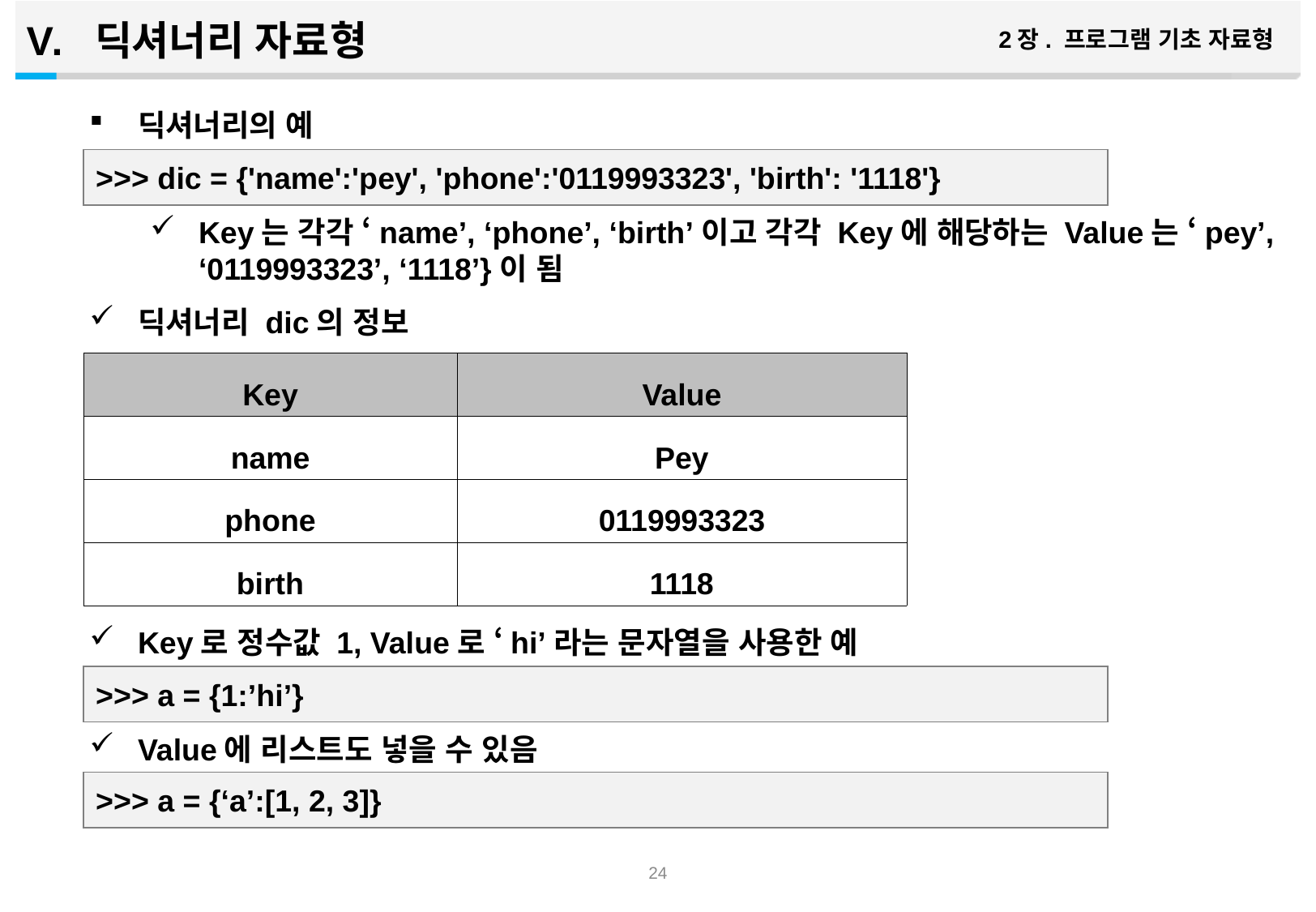

딕셔너리 자료형
2장. 프로그램 기초 자료형
딕셔너리의 예

Key는 각각 ‘name’, ‘phone’, ‘birth’이고 각각 Key에 해당하는 Value는 ‘pey’, ‘0119993323’, ‘1118’}이 됨
딕셔너리 dic의 정보

Key로 정수값 1, Value로 ‘hi’라는 문자열을 사용한 예

Value에 리스트도 넣을 수 있음

>>> dic = {'name':'pey', 'phone':'0119993323', 'birth': '1118'}
| Key | Value |
| --- | --- |
| name | Pey |
| phone | 0119993323 |
| birth | 1118 |
>>> a = {1:’hi’}
>>> a = {‘a’:[1, 2, 3]}
24